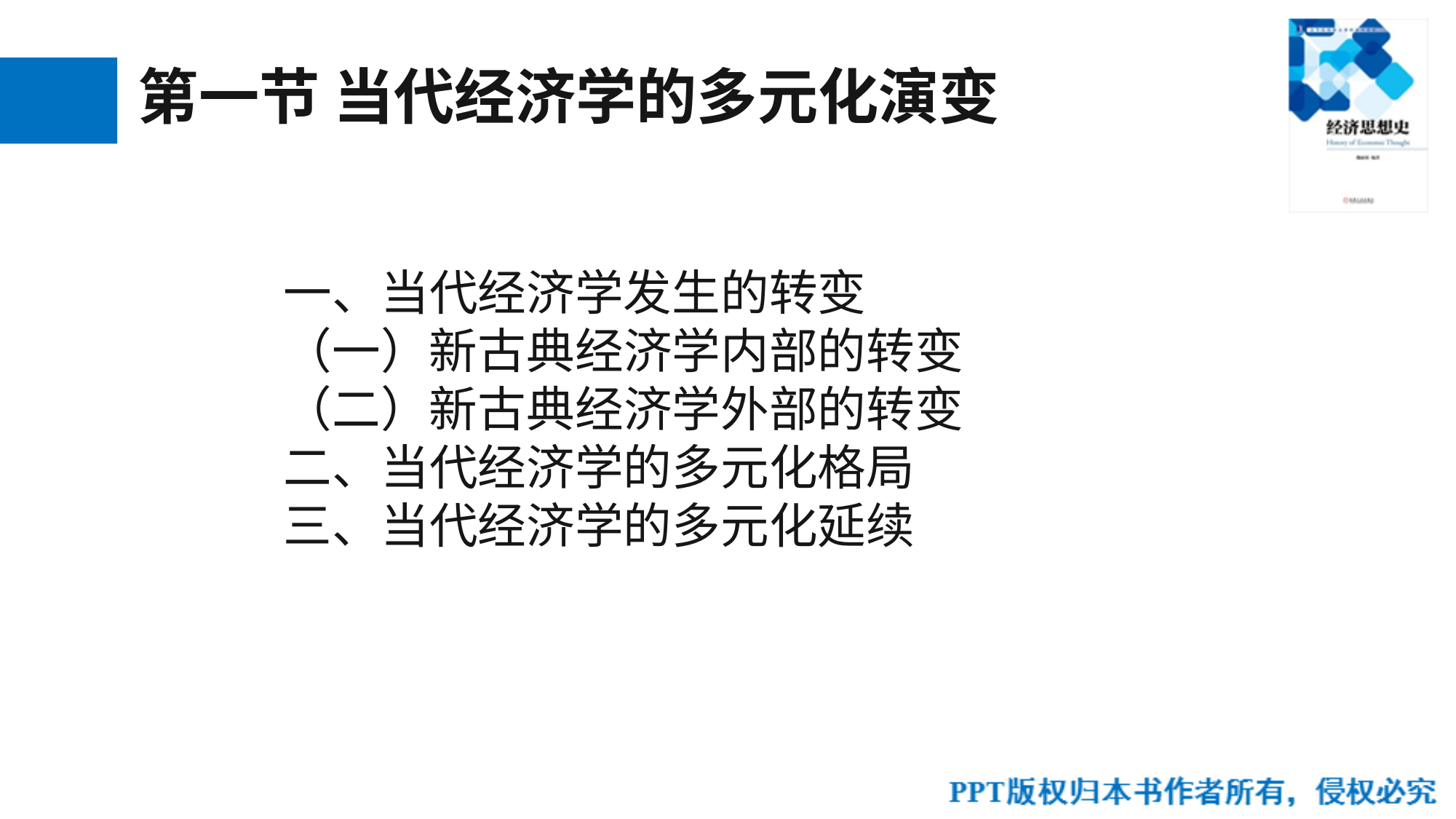

# 第一节 当代经济学的多元化演变

一、当代经济学发生的转变
（一）新古典经济学内部的转变
（二）新古典经济学外部的转变
二、当代经济学的多元化格局
三、当代经济学的多元化延续